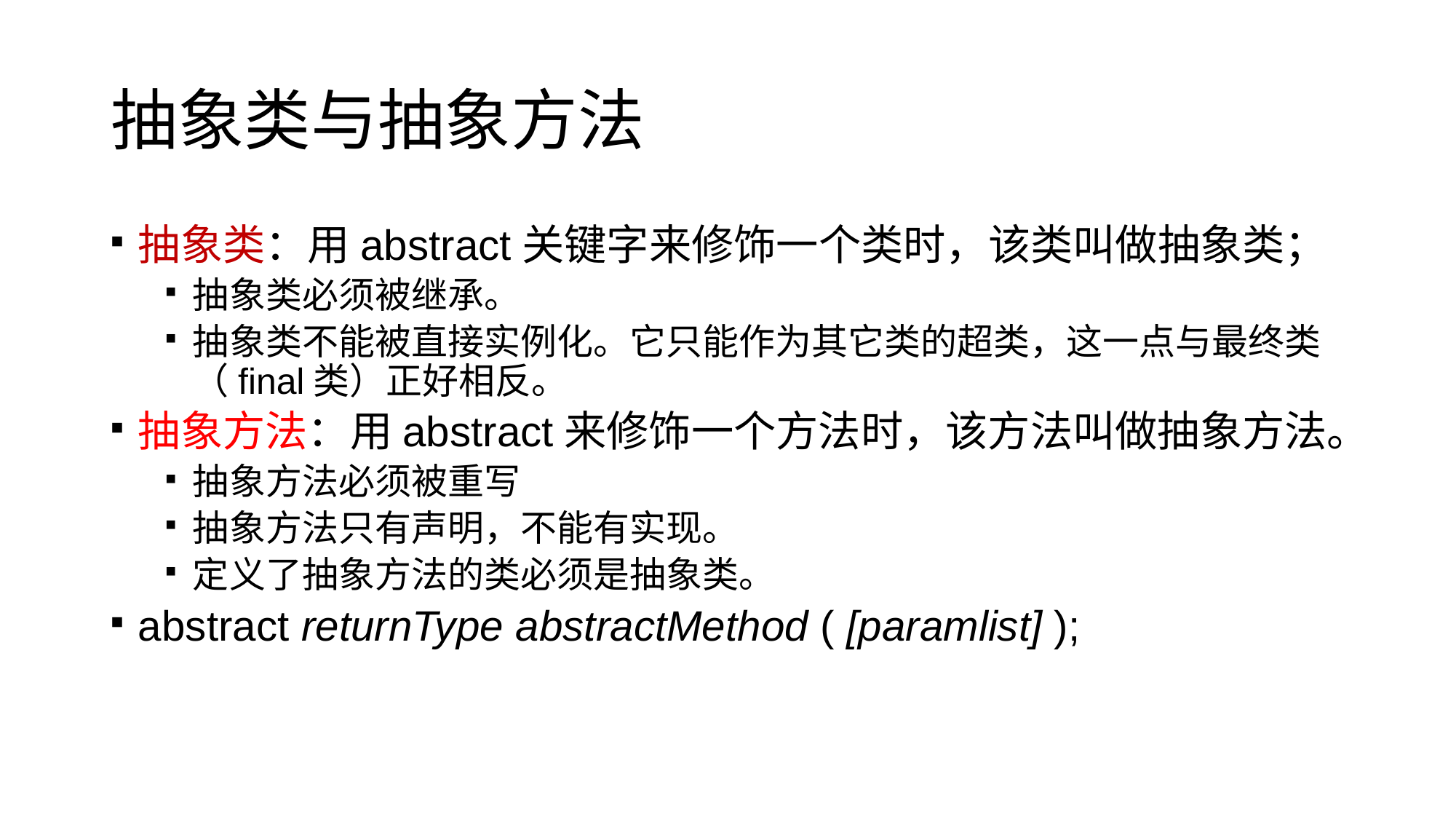

# 抽象类与抽象方法
抽象类：用abstract关键字来修饰一个类时，该类叫做抽象类；
抽象类必须被继承。
抽象类不能被直接实例化。它只能作为其它类的超类，这一点与最终类（final类）正好相反。
抽象方法：用abstract来修饰一个方法时，该方法叫做抽象方法。
抽象方法必须被重写
抽象方法只有声明，不能有实现。
定义了抽象方法的类必须是抽象类。
abstract returnType abstractMethod ( [paramlist] );